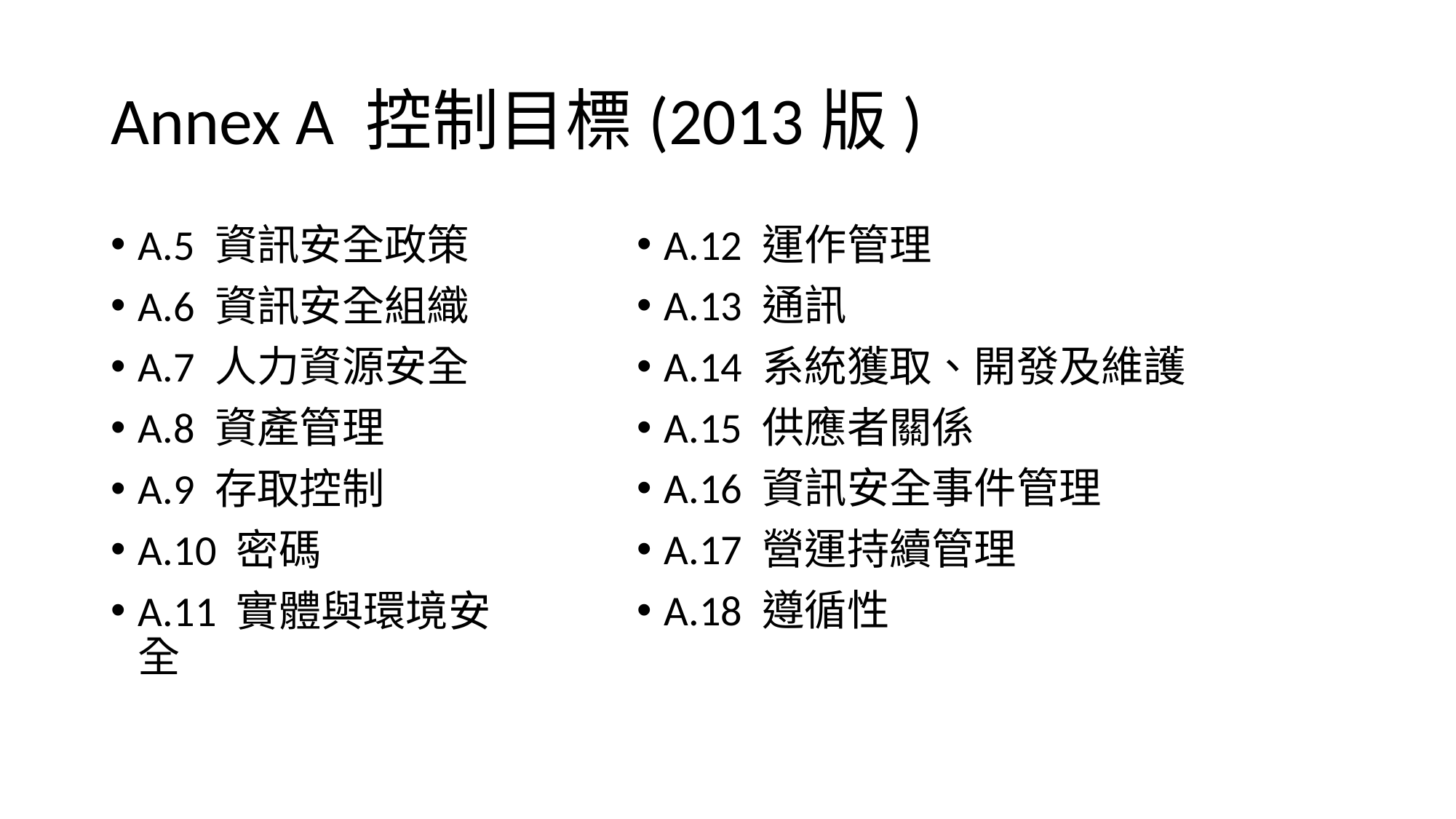

# Annex A 控制目標(2013版)
A.5 資訊安全政策
A.6 資訊安全組織
A.7 人力資源安全
A.8 資產管理
A.9 存取控制
A.10 密碼
A.11 實體與環境安全
A.12 運作管理
A.13 通訊
A.14 系統獲取、開發及維護
A.15 供應者關係
A.16 資訊安全事件管理
A.17 營運持續管理
A.18 遵循性